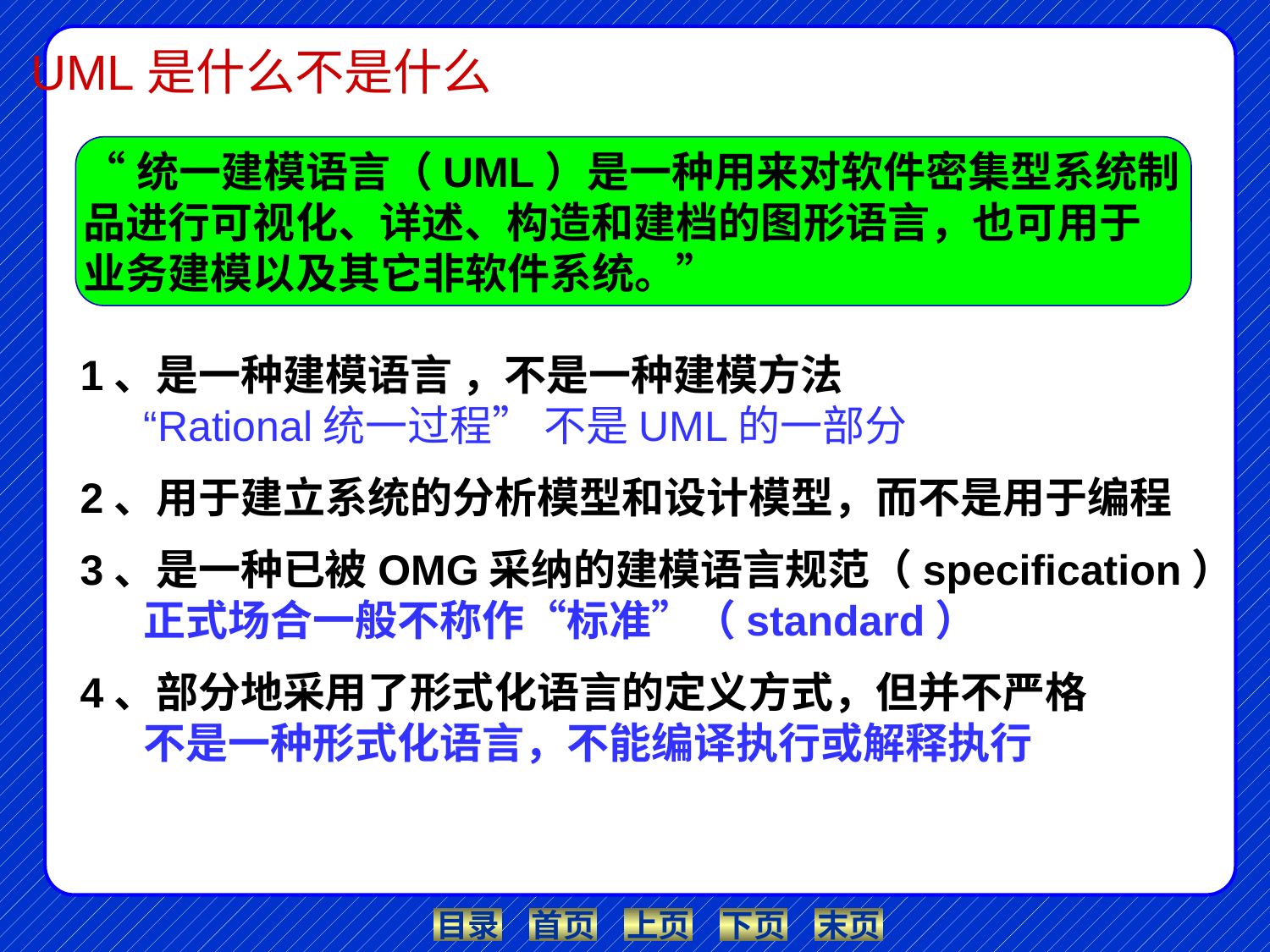

109
UML是什么不是什么
“统一建模语言（UML）是一种用来对软件密集型系统制品进行可视化、详述、构造和建档的图形语言，也可用于业务建模以及其它非软件系统。”
1、是一种建模语言 ，不是一种建模方法
“Rational统一过程” 不是UML的一部分
2、用于建立系统的分析模型和设计模型，而不是用于编程
3、是一种已被OMG采纳的建模语言规范（specification）
正式场合一般不称作“标准”（standard）
4、部分地采用了形式化语言的定义方式，但并不严格
不是一种形式化语言，不能编译执行或解释执行